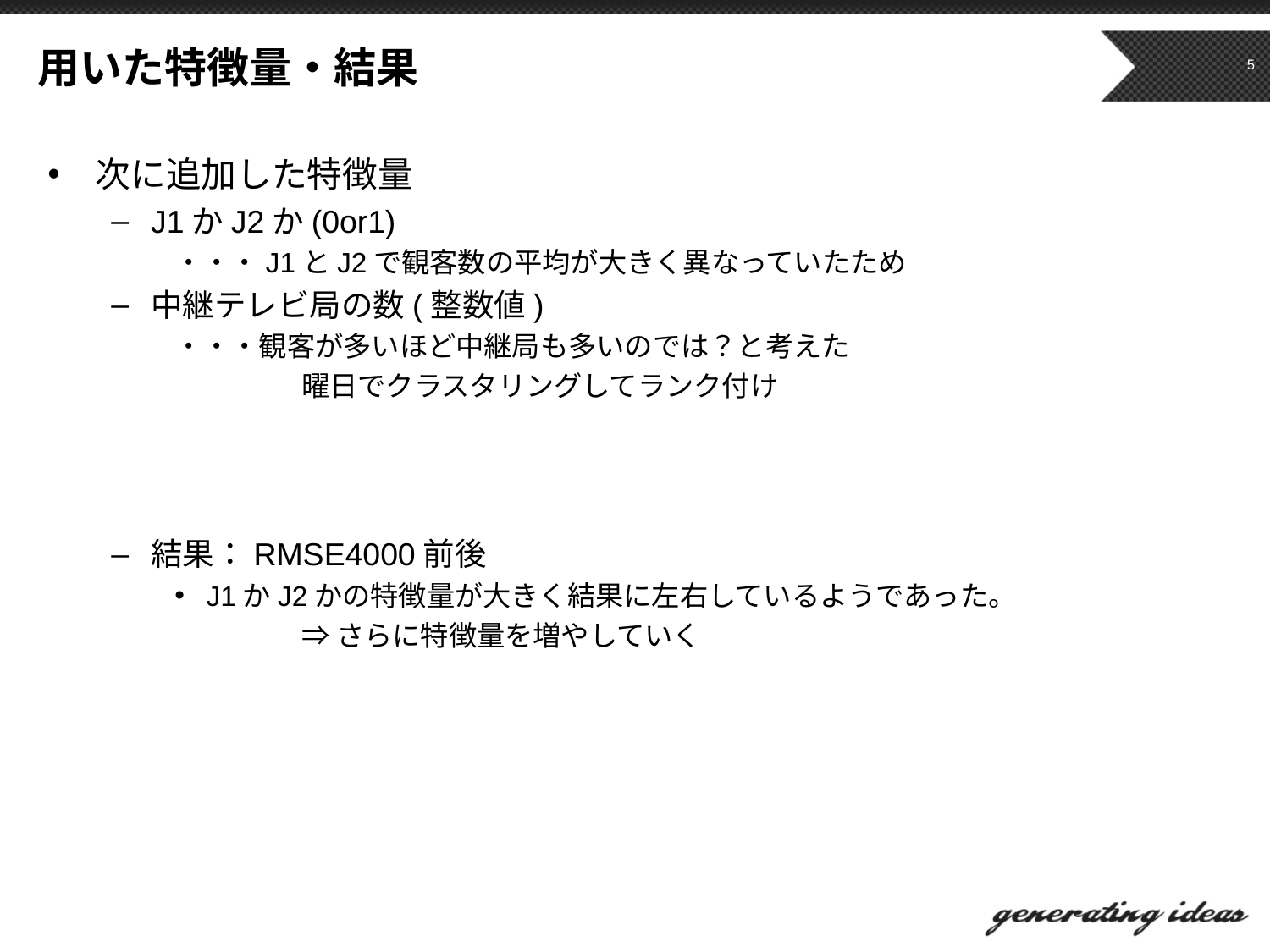

# 用いた特徴量・結果
5
次に追加した特徴量
J1かJ2か(0or1)
・・・J1とJ2で観客数の平均が大きく異なっていたため
中継テレビ局の数(整数値)
・・・観客が多いほど中継局も多いのでは？と考えた
	曜日でクラスタリングしてランク付け

結果：RMSE4000前後
J1かJ2かの特徴量が大きく結果に左右しているようであった。
	⇒さらに特徴量を増やしていく